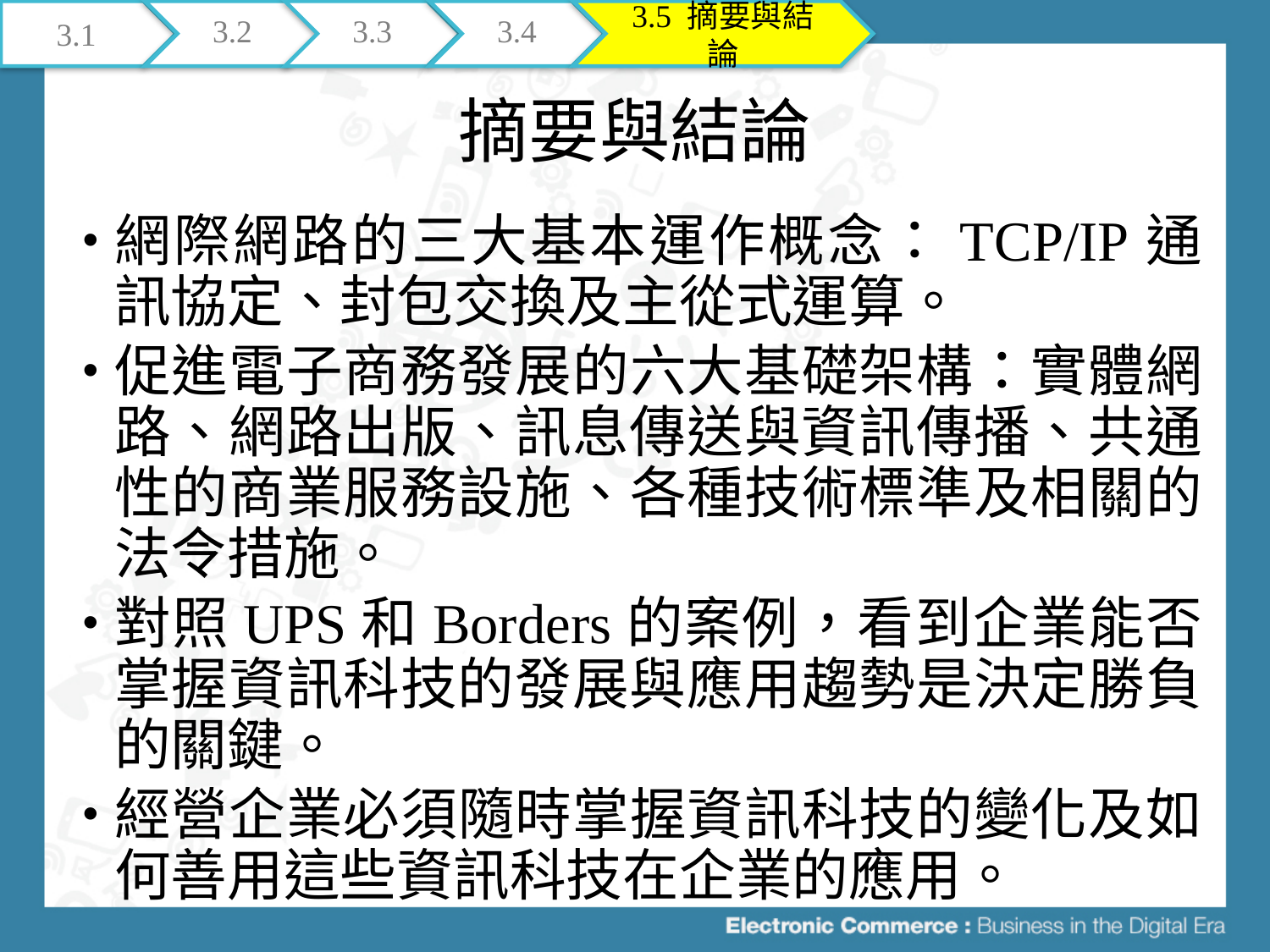

3.1
3.2
3.3
3.4
3.5 摘要與結論
# 摘要與結論
網際網路的三大基本運作概念：TCP/IP通訊協定、封包交換及主從式運算。
促進電子商務發展的六大基礎架構：實體網路、網路出版、訊息傳送與資訊傳播、共通性的商業服務設施、各種技術標準及相關的法令措施。
對照UPS和Borders的案例，看到企業能否掌握資訊科技的發展與應用趨勢是決定勝負的關鍵。
經營企業必須隨時掌握資訊科技的變化及如何善用這些資訊科技在企業的應用。